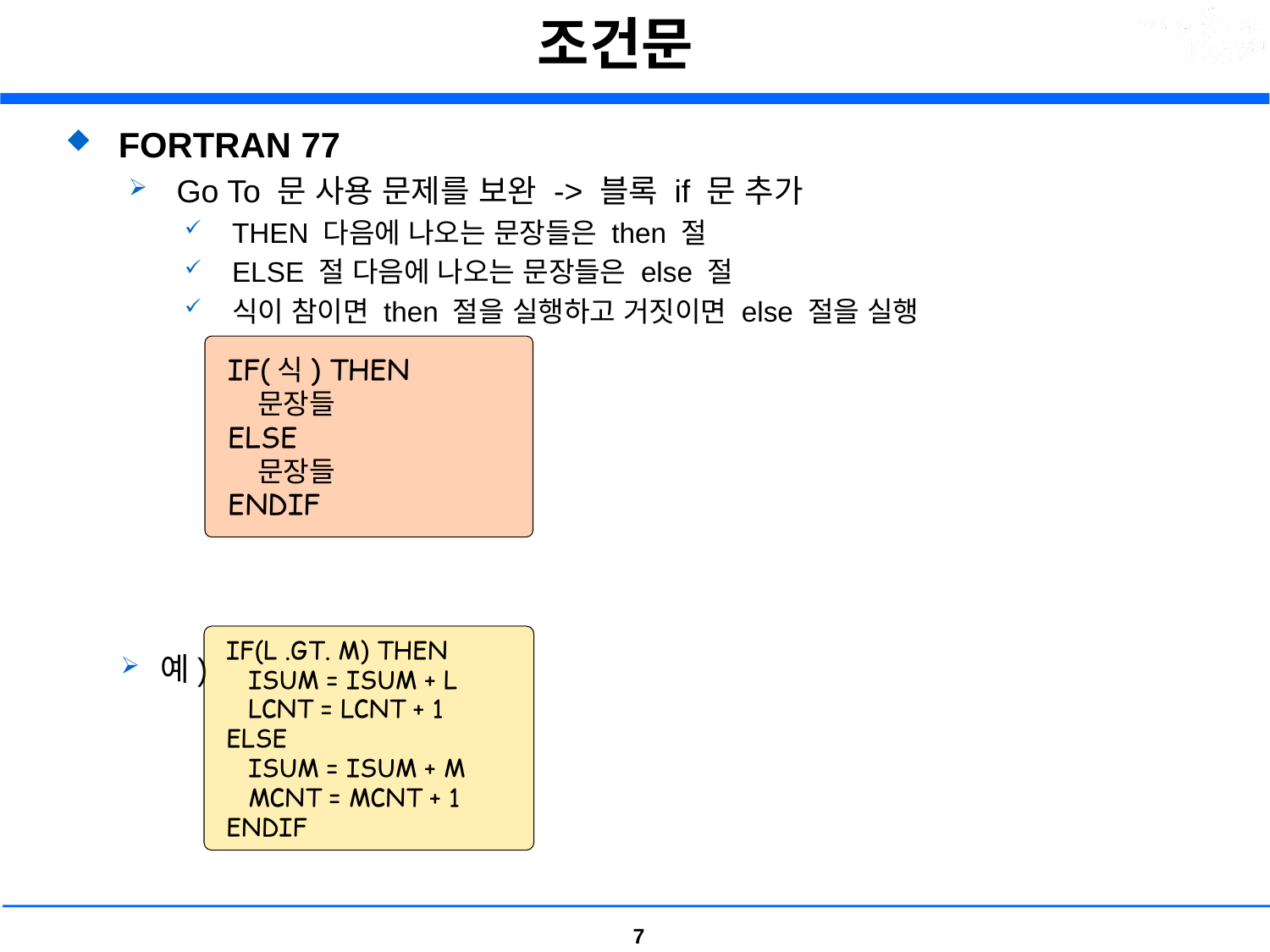

# 조건문
FORTRAN 77
Go To 문 사용 문제를 보완 -> 블록 if 문 추가
THEN 다음에 나오는 문장들은 then 절
ELSE 절 다음에 나오는 문장들은 else 절
식이 참이면 then 절을 실행하고 거짓이면 else 절을 실행

예)
 IF(식) THEN
    문장들
 ELSE
    문장들
 ENDIF
 IF(L .GT. M) THEN
    ISUM = ISUM + L
    LCNT = LCNT + 1
 ELSE
    ISUM = ISUM + M
    MCNT = MCNT + 1
 ENDIF